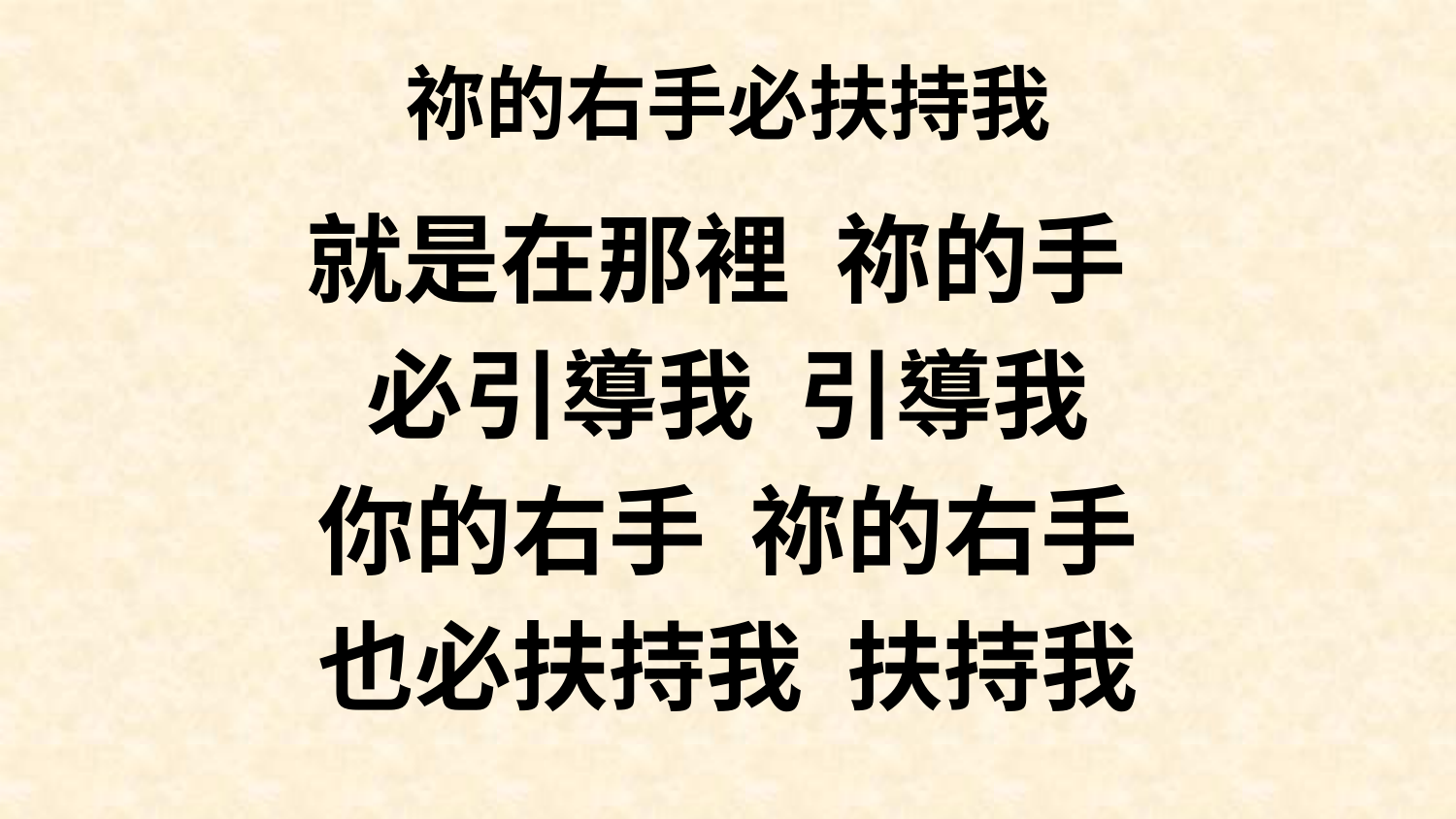

# 祢的右手必扶持我
就是在那裡  祢的手
必引導我  引導我
你的右手  祢的右手
也必扶持我  扶持我